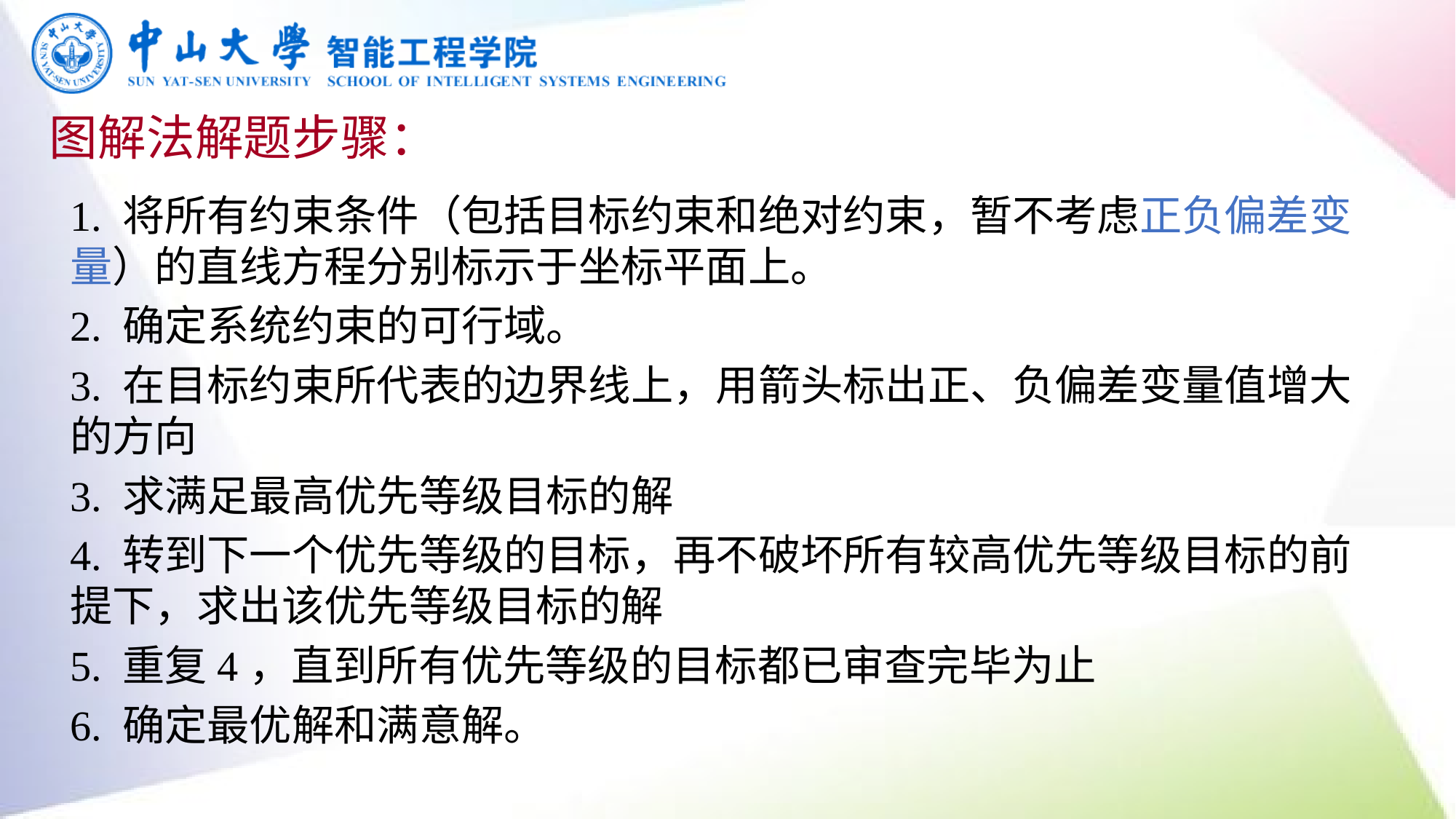

图解法解题步骤：
1. 将所有约束条件（包括目标约束和绝对约束，暂不考虑正负偏差变量）的直线方程分别标示于坐标平面上。
2. 确定系统约束的可行域。
3. 在目标约束所代表的边界线上，用箭头标出正、负偏差变量值增大的方向
3. 求满足最高优先等级目标的解
4. 转到下一个优先等级的目标，再不破坏所有较高优先等级目标的前提下，求出该优先等级目标的解
5. 重复4，直到所有优先等级的目标都已审查完毕为止
6. 确定最优解和满意解。